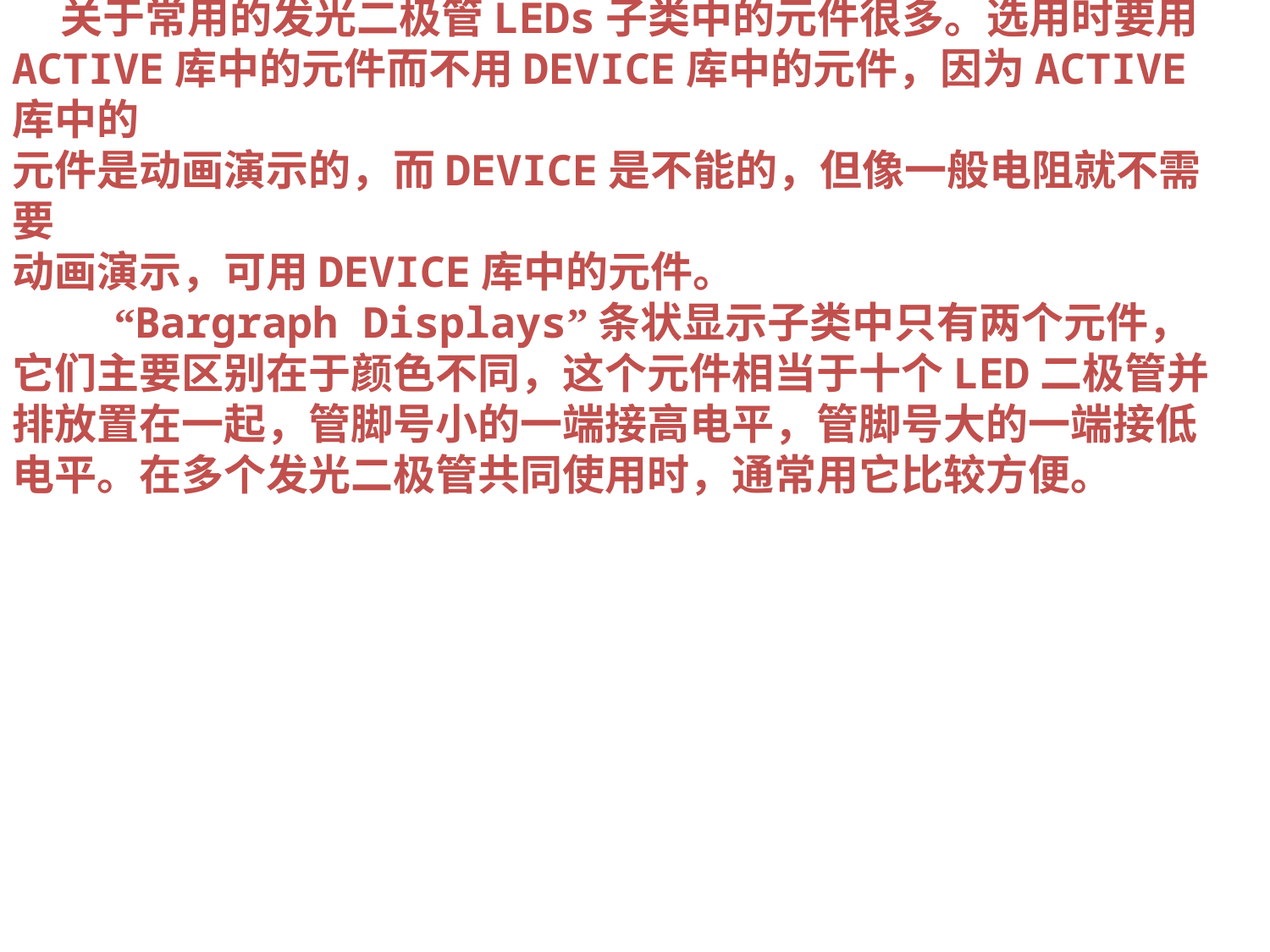

关于常用的发光二极管LEDs子类中的元件很多。选用时要用
ACTIVE库中的元件而不用DEVICE库中的元件，因为ACTIVE库中的
元件是动画演示的，而DEVICE是不能的，但像一般电阻就不需要
动画演示，可用DEVICE库中的元件。
    “Bargraph Displays”条状显示子类中只有两个元件，它们主要区别在于颜色不同，这个元件相当于十个LED二极管并排放置在一起，管脚号小的一端接高电平，管脚号大的一端接低电平。在多个发光二极管共同使用时，通常用它比较方便。